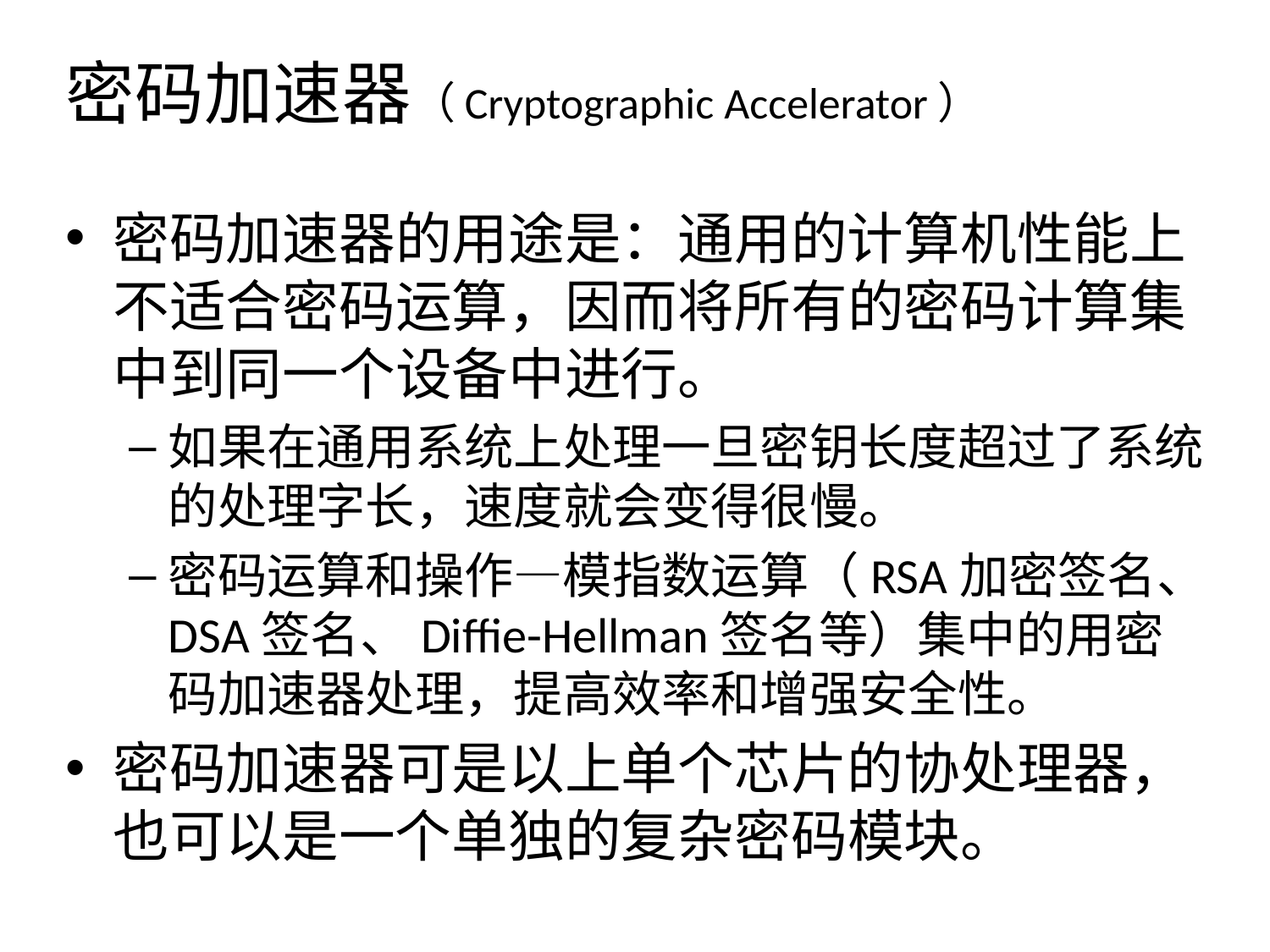

# 密码加速器（Cryptographic Accelerator）
密码加速器的用途是：通用的计算机性能上不适合密码运算，因而将所有的密码计算集中到同一个设备中进行。
如果在通用系统上处理一旦密钥长度超过了系统的处理字长，速度就会变得很慢。
密码运算和操作—模指数运算（RSA加密签名、DSA签名、Diffie-Hellman签名等）集中的用密码加速器处理，提高效率和增强安全性。
密码加速器可是以上单个芯片的协处理器，也可以是一个单独的复杂密码模块。